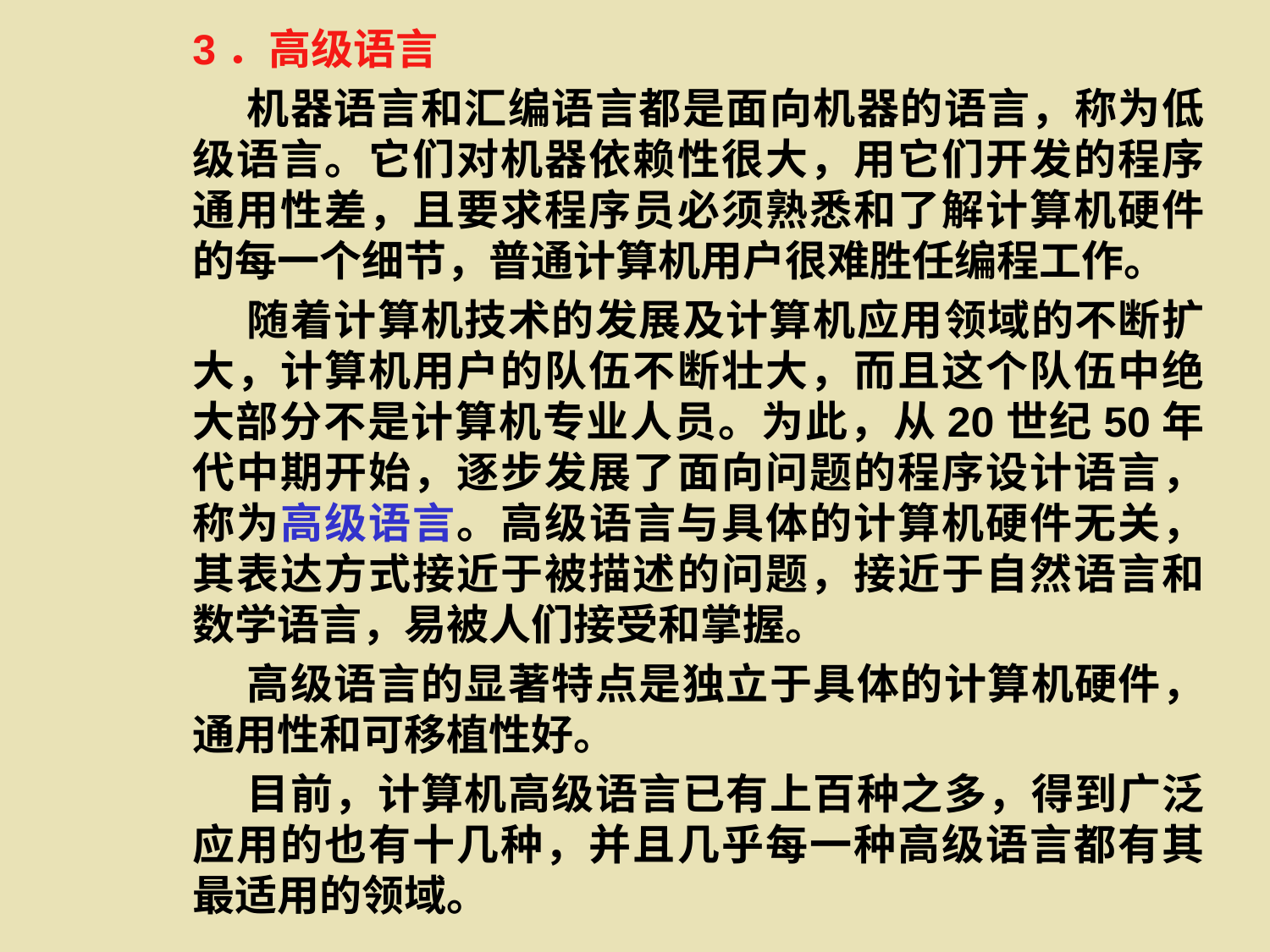

3．高级语言
    机器语言和汇编语言都是面向机器的语言，称为低级语言。它们对机器依赖性很大，用它们开发的程序通用性差，且要求程序员必须熟悉和了解计算机硬件的每一个细节，普通计算机用户很难胜任编程工作。
    随着计算机技术的发展及计算机应用领域的不断扩大，计算机用户的队伍不断壮大，而且这个队伍中绝大部分不是计算机专业人员。为此，从20世纪50年代中期开始，逐步发展了面向问题的程序设计语言，称为高级语言。高级语言与具体的计算机硬件无关，其表达方式接近于被描述的问题，接近于自然语言和数学语言，易被人们接受和掌握。
    高级语言的显著特点是独立于具体的计算机硬件，通用性和可移植性好。
    目前，计算机高级语言已有上百种之多，得到广泛应用的也有十几种，并且几乎每一种高级语言都有其最适用的领域。